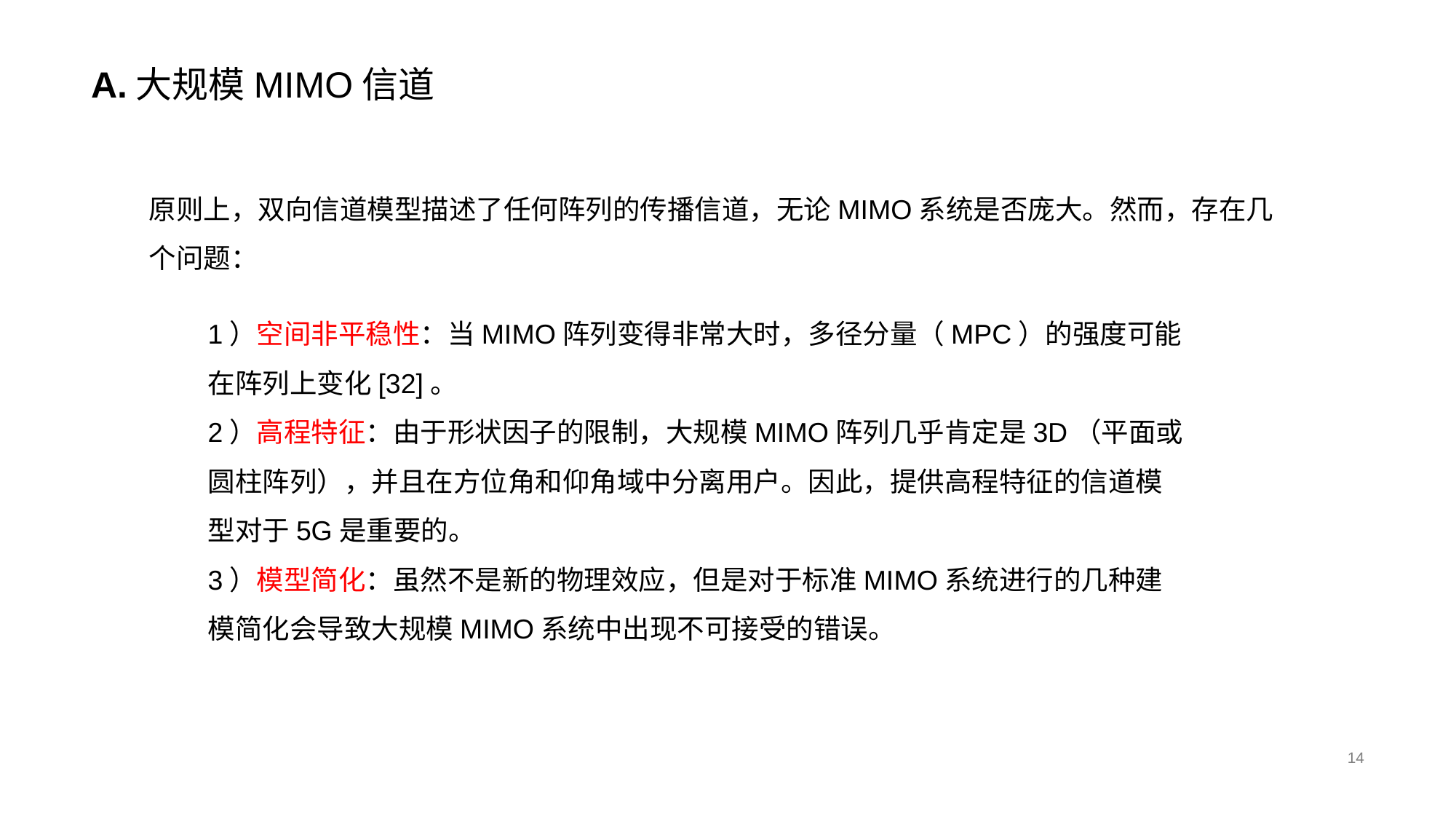

# A.大规模MIMO信道
原则上，双向信道模型描述了任何阵列的传播信道，无论MIMO系统是否庞大。然而，存在几个问题：
1）空间非平稳性：当MIMO阵列变得非常大时，多径分量（MPC）的强度可能在阵列上变化[32]。
2）高程特征：由于形状因子的限制，大规模MIMO阵列几乎肯定是3D（平面或圆柱阵列），并且在方位角和仰角域中分离用户。因此，提供高程特征的信道模型对于5G是重要的。
3）模型简化：虽然不是新的物理效应，但是对于标准MIMO系统进行的几种建模简化会导致大规模MIMO系统中出现不可接受的错误。

14